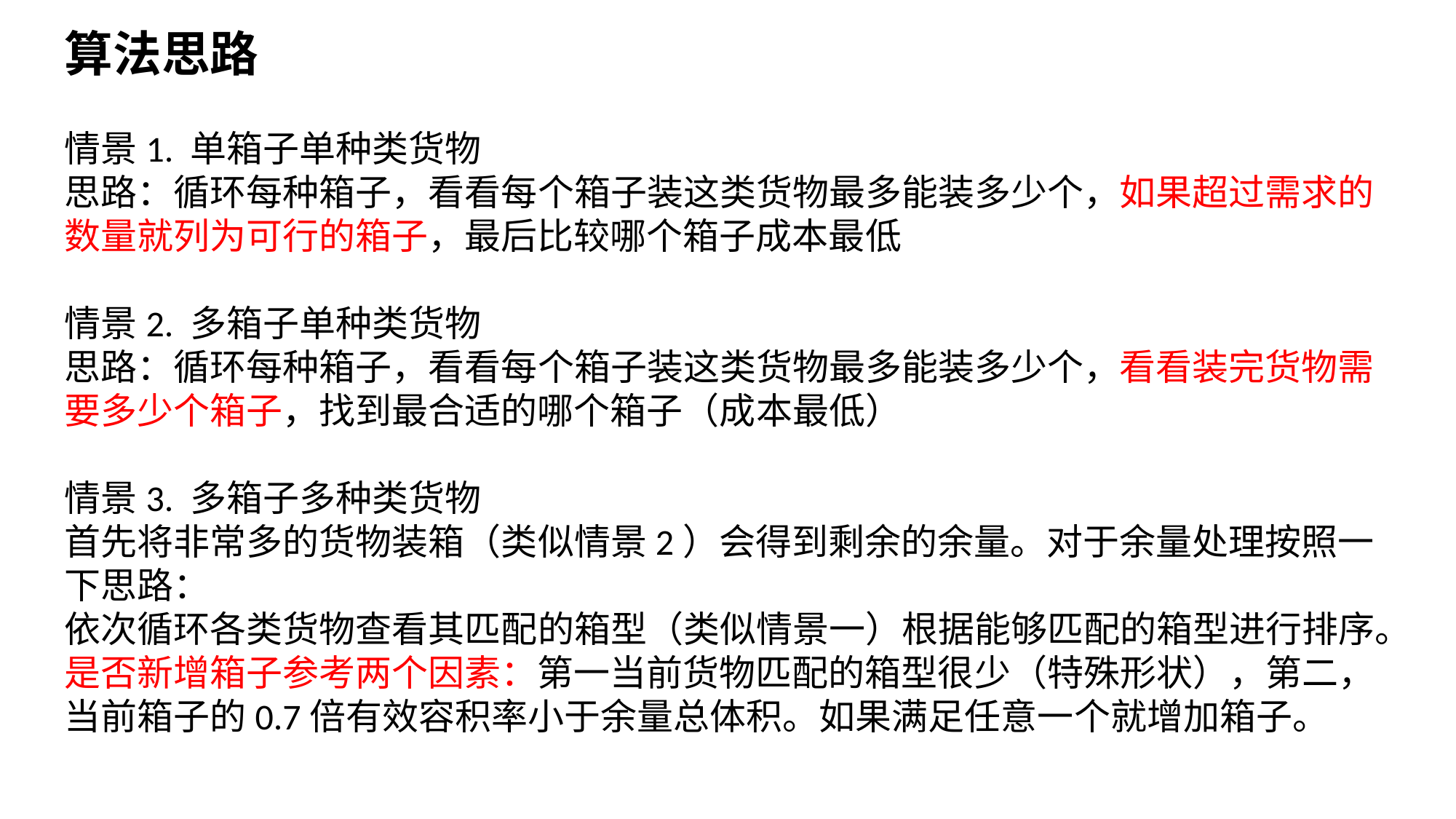

算法思路

情景1. 单箱子单种类货物
思路：循环每种箱子，看看每个箱子装这类货物最多能装多少个，如果超过需求的数量就列为可行的箱子，最后比较哪个箱子成本最低

情景2. 多箱子单种类货物
思路：循环每种箱子，看看每个箱子装这类货物最多能装多少个，看看装完货物需要多少个箱子，找到最合适的哪个箱子（成本最低）

情景3. 多箱子多种类货物
首先将非常多的货物装箱（类似情景2）会得到剩余的余量。对于余量处理按照一下思路：
依次循环各类货物查看其匹配的箱型（类似情景一）根据能够匹配的箱型进行排序。是否新增箱子参考两个因素：第一当前货物匹配的箱型很少（特殊形状），第二，当前箱子的0.7倍有效容积率小于余量总体积。如果满足任意一个就增加箱子。